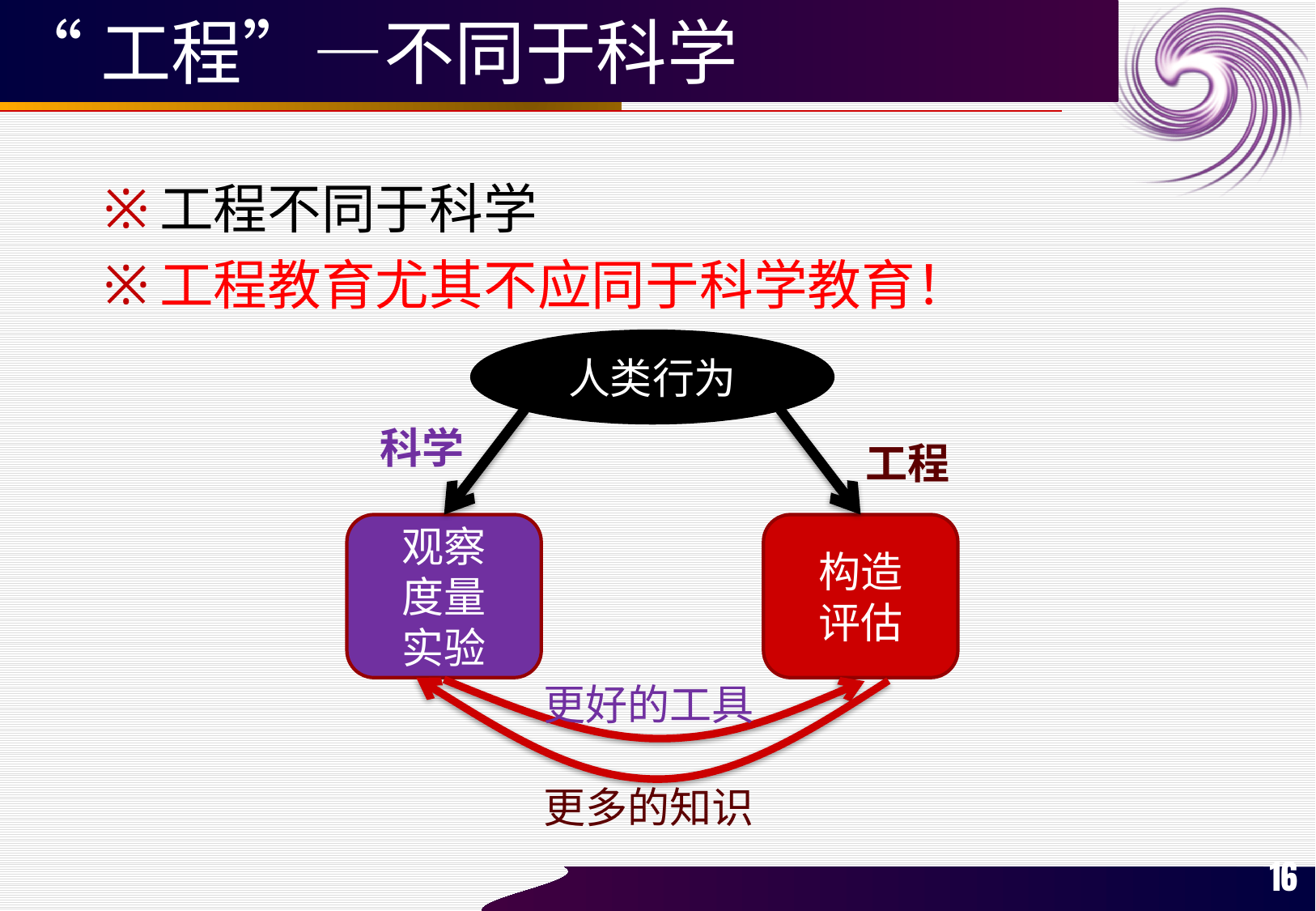

# “工程”—不同于科学
工程不同于科学
工程教育尤其不应同于科学教育！
人类行为
科学
工程
观察
度量
实验
构造
评估
更好的工具

更多的知识
16